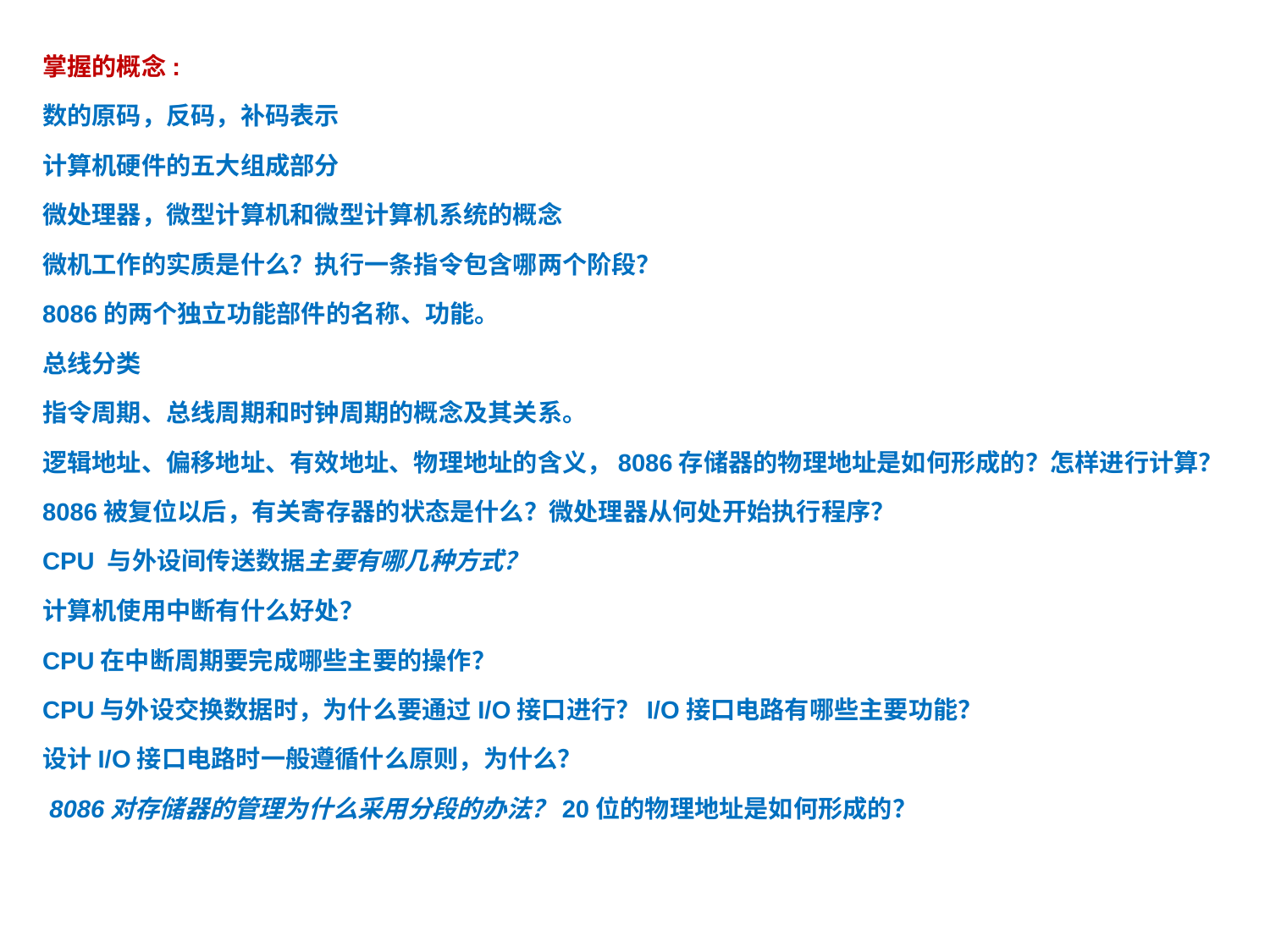

掌握的概念:
数的原码，反码，补码表示
计算机硬件的五大组成部分
微处理器，微型计算机和微型计算机系统的概念
微机工作的实质是什么？执行一条指令包含哪两个阶段？
8086的两个独立功能部件的名称、功能。
总线分类
指令周期、总线周期和时钟周期的概念及其关系。
逻辑地址、偏移地址、有效地址、物理地址的含义，8086存储器的物理地址是如何形成的？怎样进行计算？
8086被复位以后，有关寄存器的状态是什么？微处理器从何处开始执行程序？
CPU 与外设间传送数据主要有哪几种方式？
计算机使用中断有什么好处？
CPU在中断周期要完成哪些主要的操作？
CPU与外设交换数据时，为什么要通过I/O接口进行？I/O接口电路有哪些主要功能？
设计I/O接口电路时一般遵循什么原则，为什么？
 8086对存储器的管理为什么采用分段的办法？20位的物理地址是如何形成的？